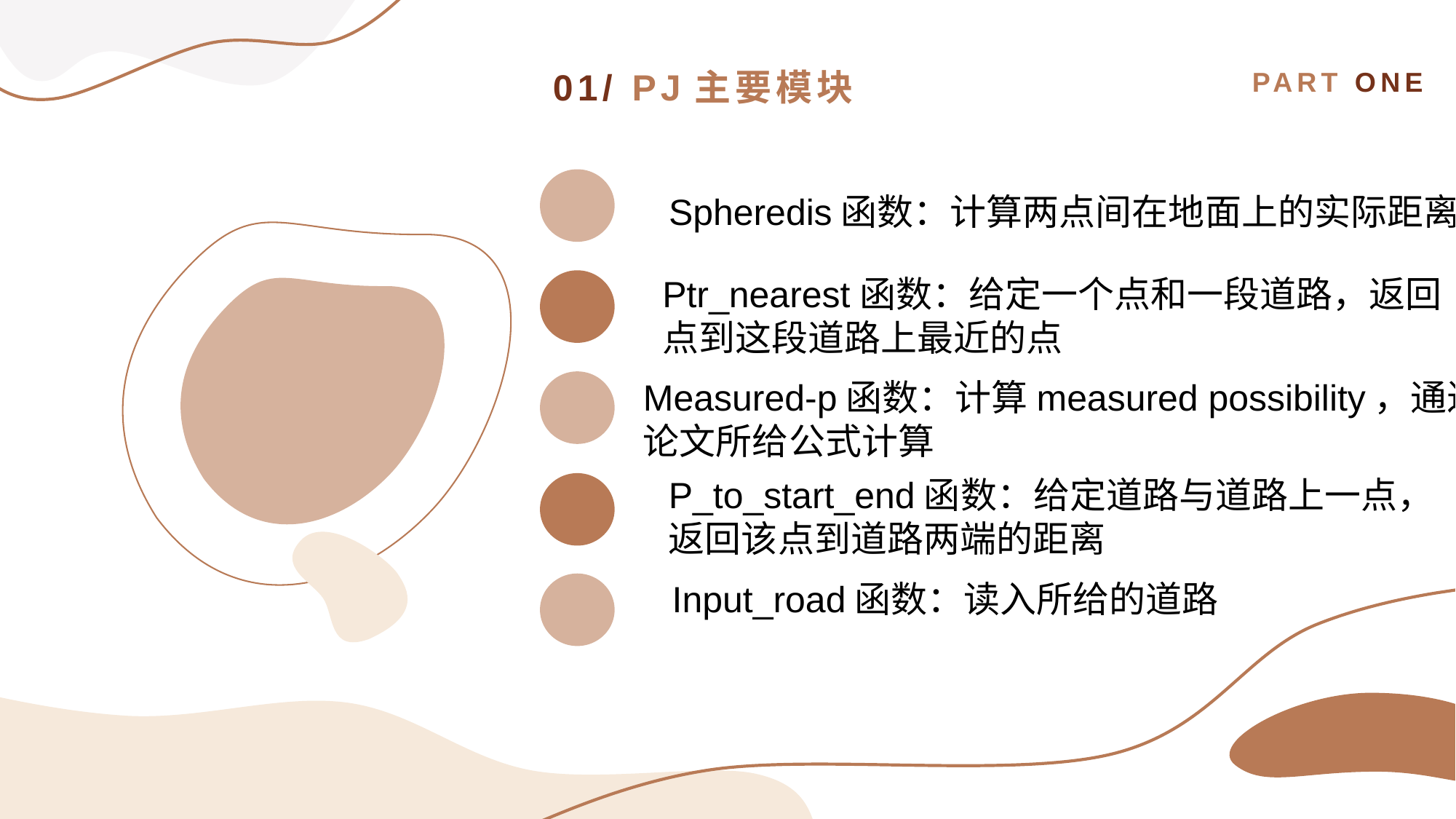

01/ PJ主要模块
PART ONE

Spheredis函数：计算两点间在地面上的实际距离
Ptr_nearest函数：给定一个点和一段道路，返回
点到这段道路上最近的点
Measured-p函数：计算measured possibility，通过
论文所给公式计算

P_to_start_end函数：给定道路与道路上一点，
返回该点到道路两端的距离

Input_road函数：读入所给的道路